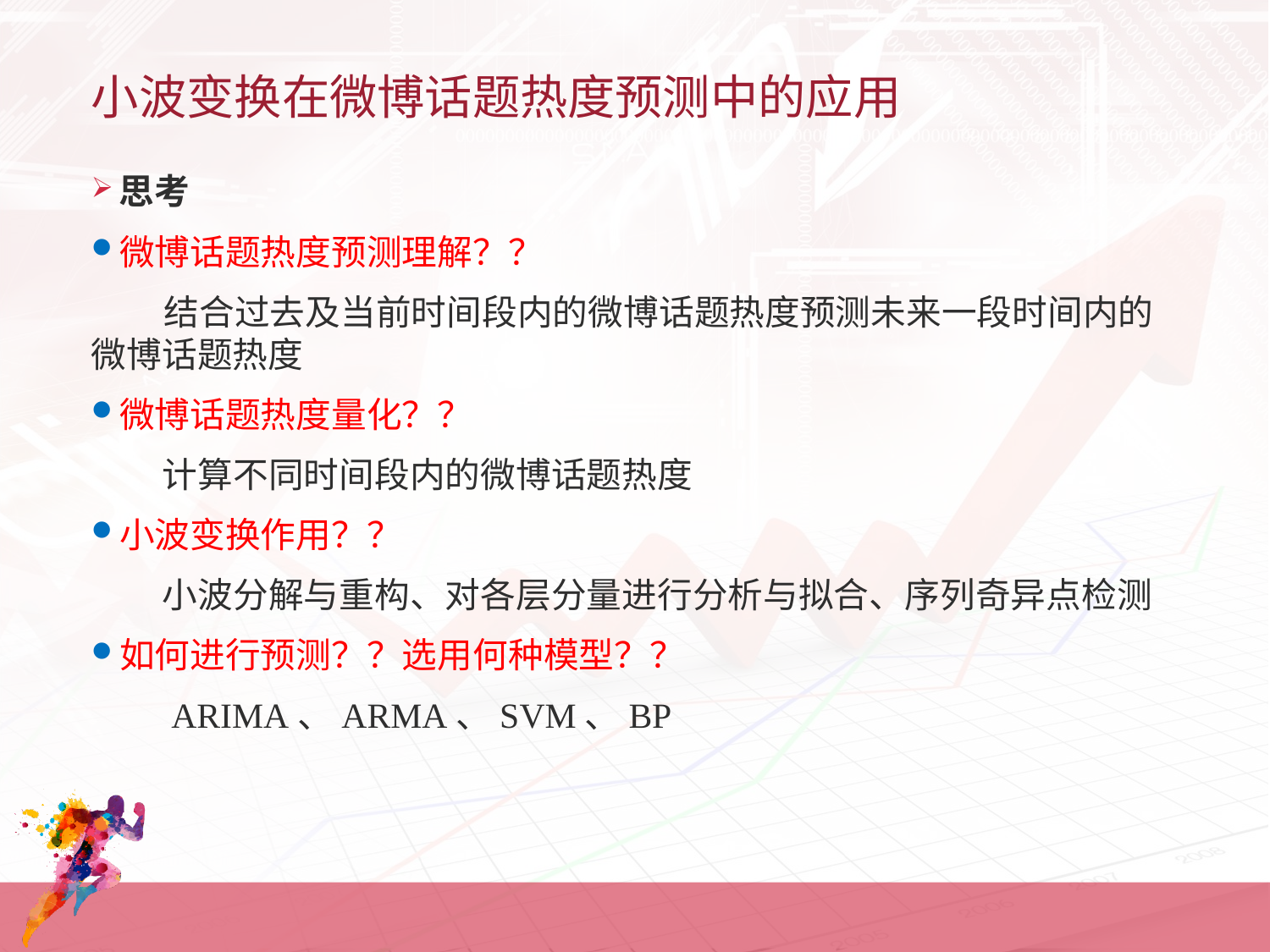

# 小波变换在微博话题热度预测中的应用
思考
微博话题热度预测理解？？
        结合过去及当前时间段内的微博话题热度预测未来一段时间内的微博话题热度
微博话题热度量化？？
        计算不同时间段内的微博话题热度
小波变换作用？？
        小波分解与重构、对各层分量进行分析与拟合、序列奇异点检测
如何进行预测？？选用何种模型？？
         ARIMA、ARMA、SVM、BP